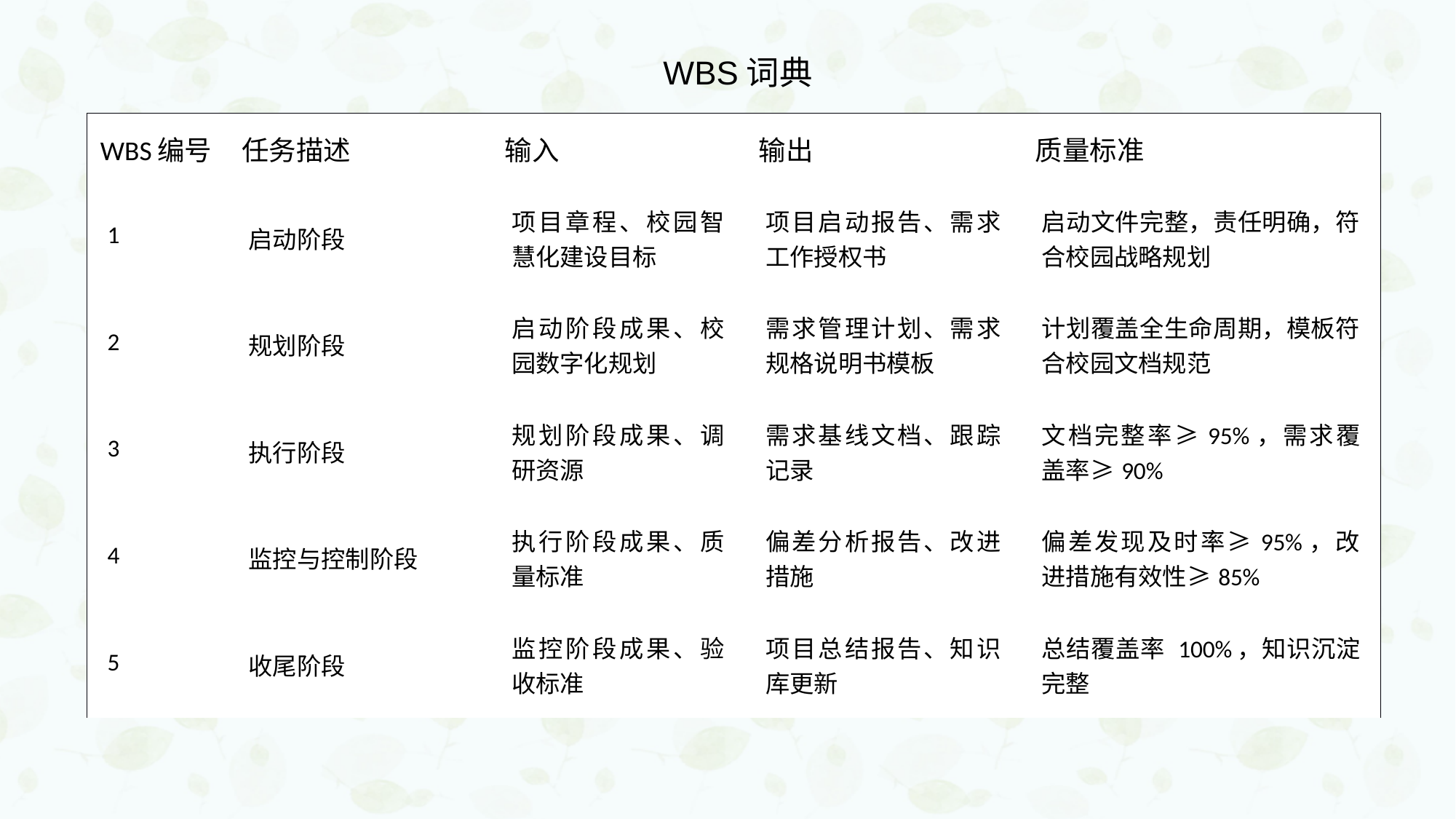

WBS词典
| WBS编号 | 任务描述 | 输入 | 输出 | 质量标准 |
| --- | --- | --- | --- | --- |
| 1 | 启动阶段 | 项目章程、校园智慧化建设目标 | 项目启动报告、需求工作授权书 | 启动文件完整，责任明确，符合校园战略规划 |
| 2 | 规划阶段 | 启动阶段成果、校园数字化规划 | 需求管理计划、需求规格说明书模板 | 计划覆盖全生命周期，模板符合校园文档规范 |
| 3 | 执行阶段 | 规划阶段成果、调研资源 | 需求基线文档、跟踪记录 | 文档完整率≥95%，需求覆盖率≥90% |
| 4 | 监控与控制阶段 | 执行阶段成果、质量标准 | 偏差分析报告、改进措施 | 偏差发现及时率≥95%，改进措施有效性≥85% |
| 5 | 收尾阶段 | 监控阶段成果、验收标准 | 项目总结报告、知识库更新 | 总结覆盖率 100%，知识沉淀完整 |